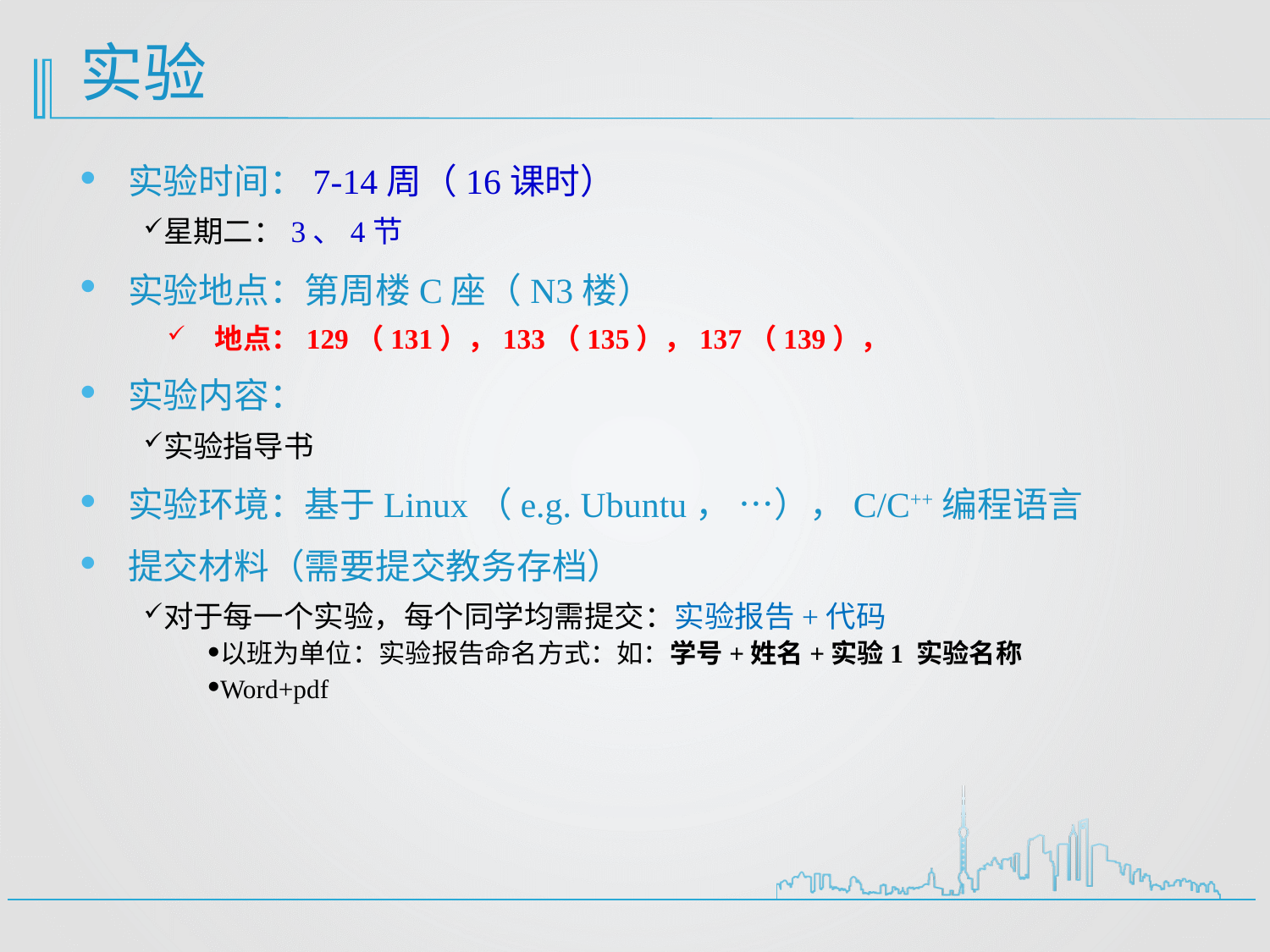

# 实验
实验时间：7-14周（16课时）
星期二：3、4节
实验地点：第周楼C座（N3楼）
地点：129（131），133（135），137（139），
实验内容：
实验指导书
实验环境：基于Linux（e.g. Ubuntu， …），C/C++编程语言
提交材料（需要提交教务存档）
对于每一个实验，每个同学均需提交：实验报告+代码
以班为单位：实验报告命名方式：如：学号+姓名+实验1 实验名称
Word+pdf